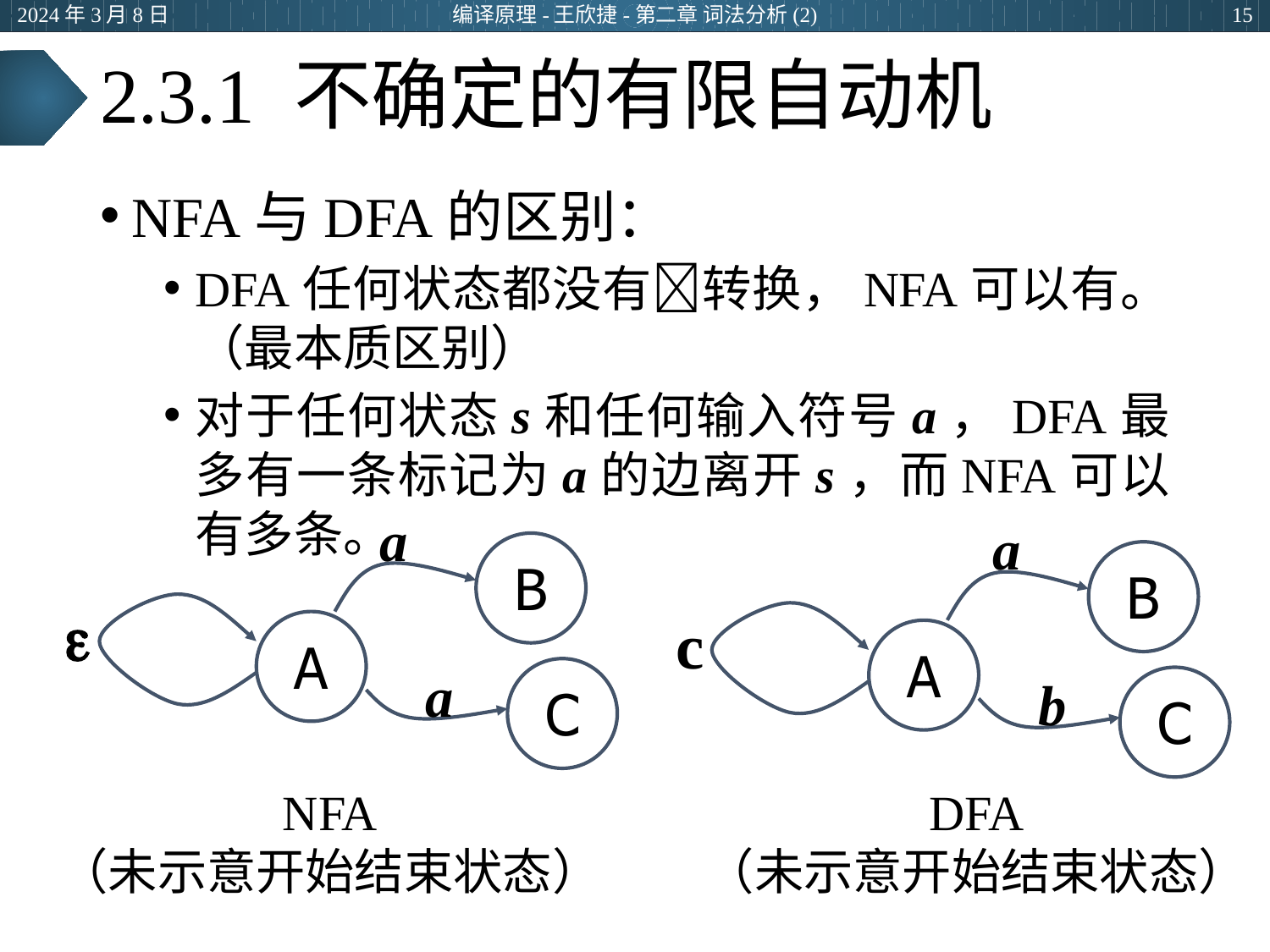

2024年3月8日
编译原理-王欣捷-第二章 词法分析(2)
15
# 2.3.1 不确定的有限自动机
NFA与DFA的区别：
DFA任何状态都没有ε转换，NFA可以有。（最本质区别）
对于任何状态s和任何输入符号a，DFA最多有一条标记为a的边离开s，而NFA可以有多条。
a
B

A
a
C

ε

a
B

A
b
C

c

NFA
（未示意开始结束状态）
DFA
（未示意开始结束状态）